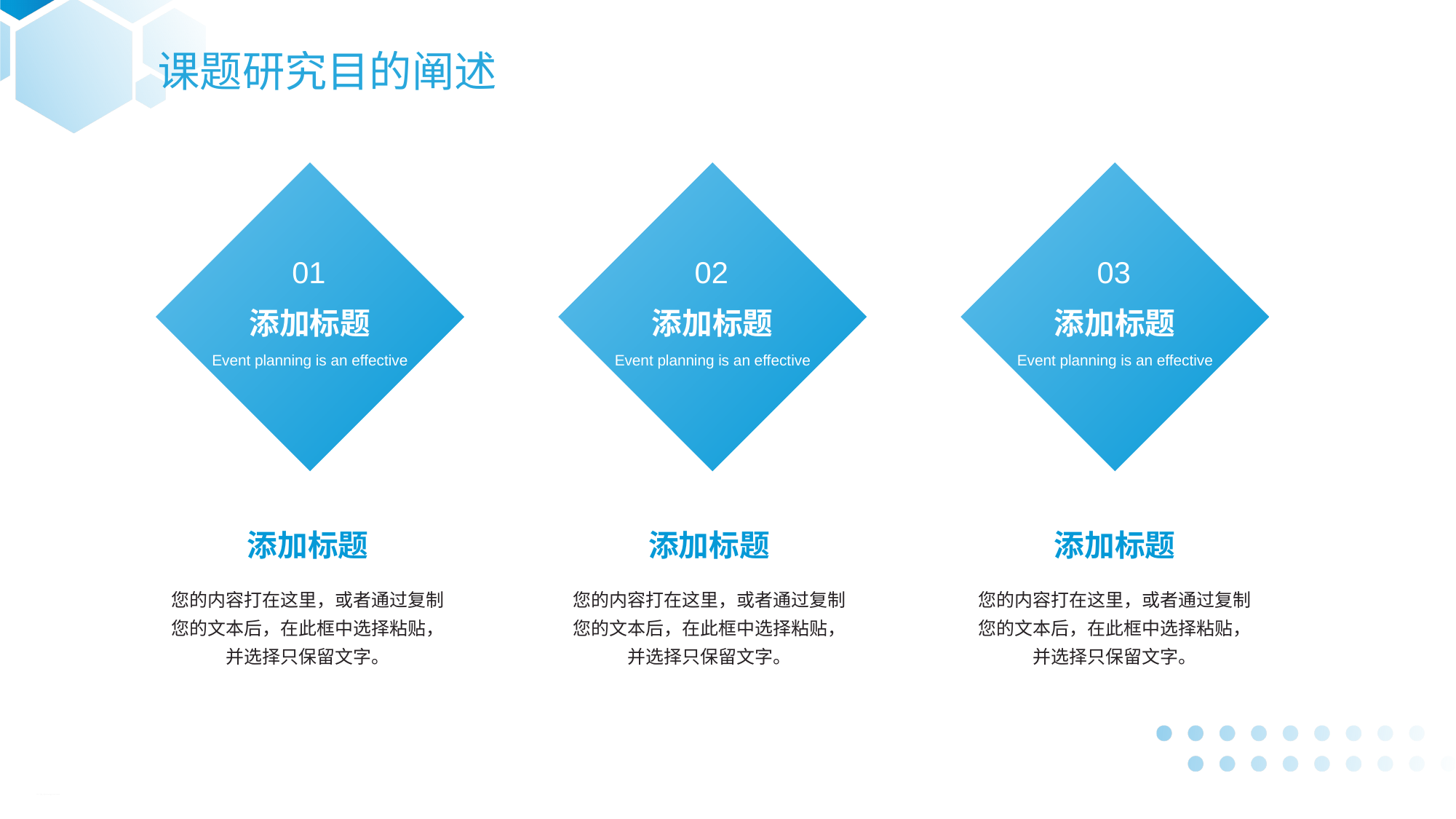

课题研究目的阐述

01
添加标题
Event planning is an effective
02
03
添加标题
Event planning is an effective
添加标题
Event planning is an effective
添加标题
添加标题
添加标题
您的内容打在这里，或者通过复制您的文本后，在此框中选择粘贴，并选择只保留文字。
您的内容打在这里，或者通过复制您的文本后，在此框中选择粘贴，并选择只保留文字。
您的内容打在这里，或者通过复制您的文本后，在此框中选择粘贴，并选择只保留文字。
PPT下载 http://www.1ppt.com/xiazai/